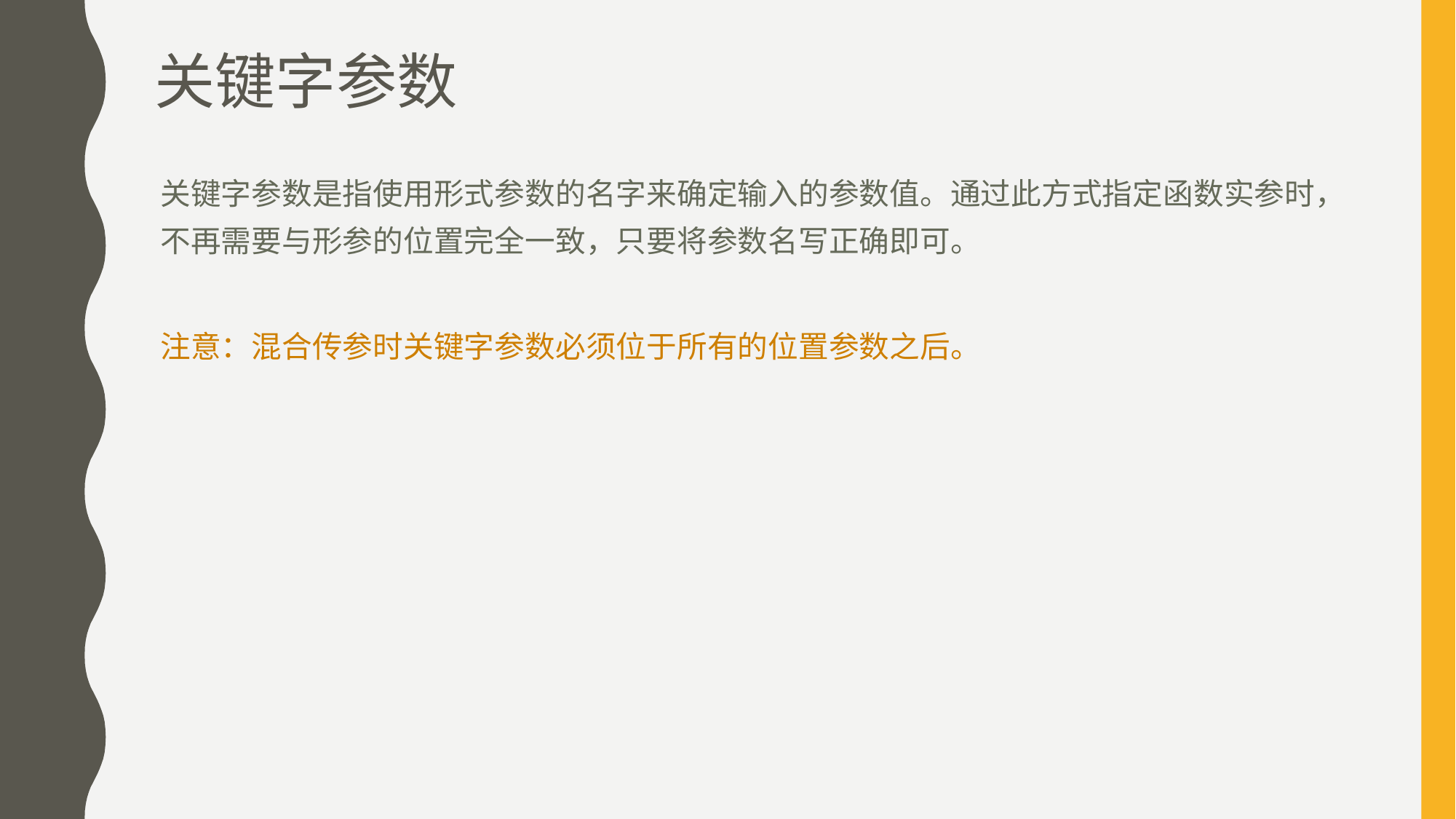

# 关键字参数
关键字参数是指使用形式参数的名字来确定输入的参数值。通过此方式指定函数实参时，不再需要与形参的位置完全一致，只要将参数名写正确即可。

注意：混合传参时关键字参数必须位于所有的位置参数之后。